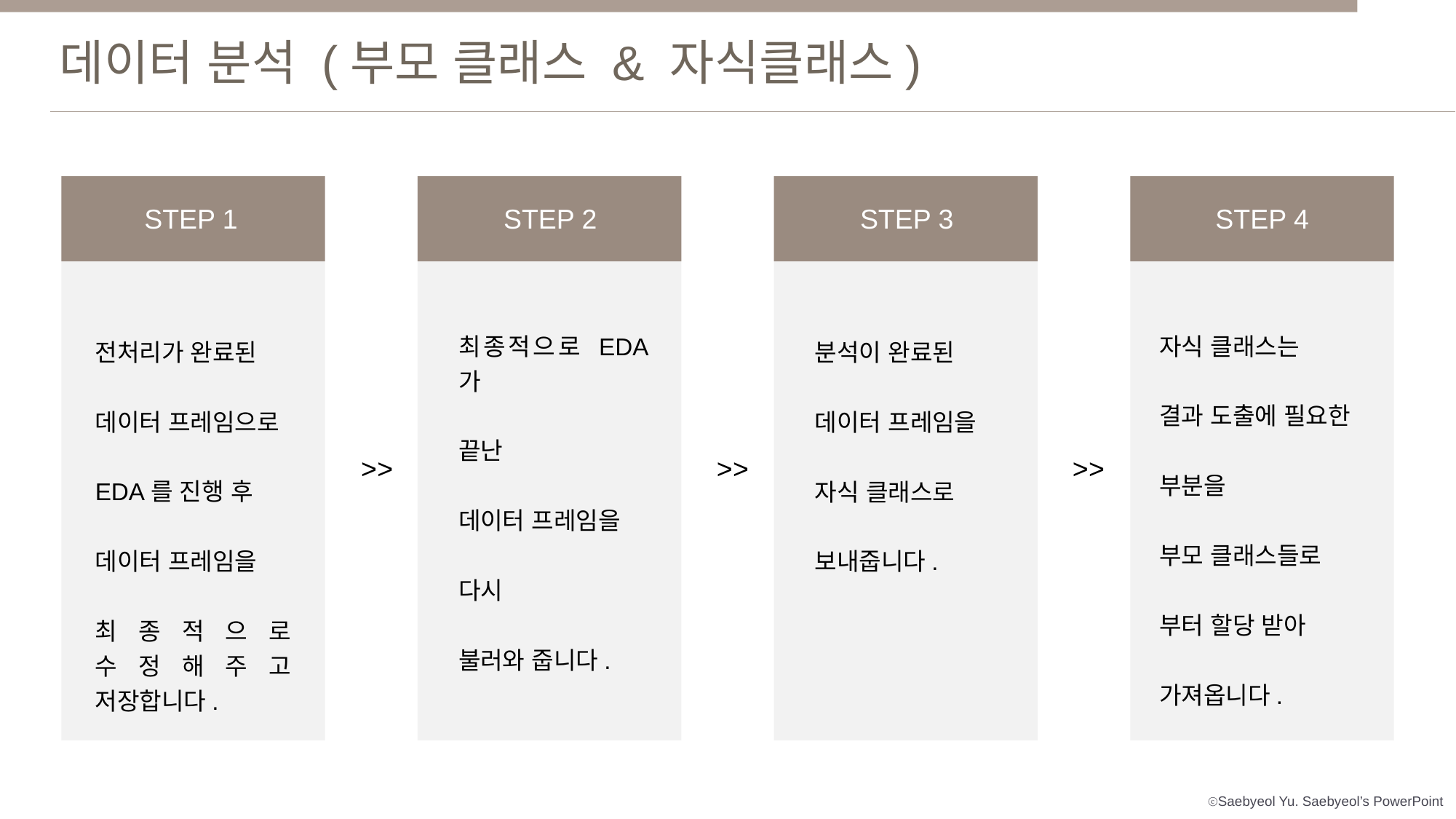

데이터 분석 (부모 클래스 & 자식클래스)

STEP 1
STEP 2
STEP 3
STEP 4
최종적으로 EDA가

끝난

데이터 프레임을

다시

불러와 줍니다.
자식 클래스는

결과 도출에 필요한

부분을

부모 클래스들로

부터 할당 받아

가져옵니다.
전처리가 완료된

데이터 프레임으로

EDA를 진행 후

데이터 프레임을

최종적으로 수정해주고 저장합니다.
분석이 완료된

데이터 프레임을

자식 클래스로

보내줍니다.
>>
>>
>>